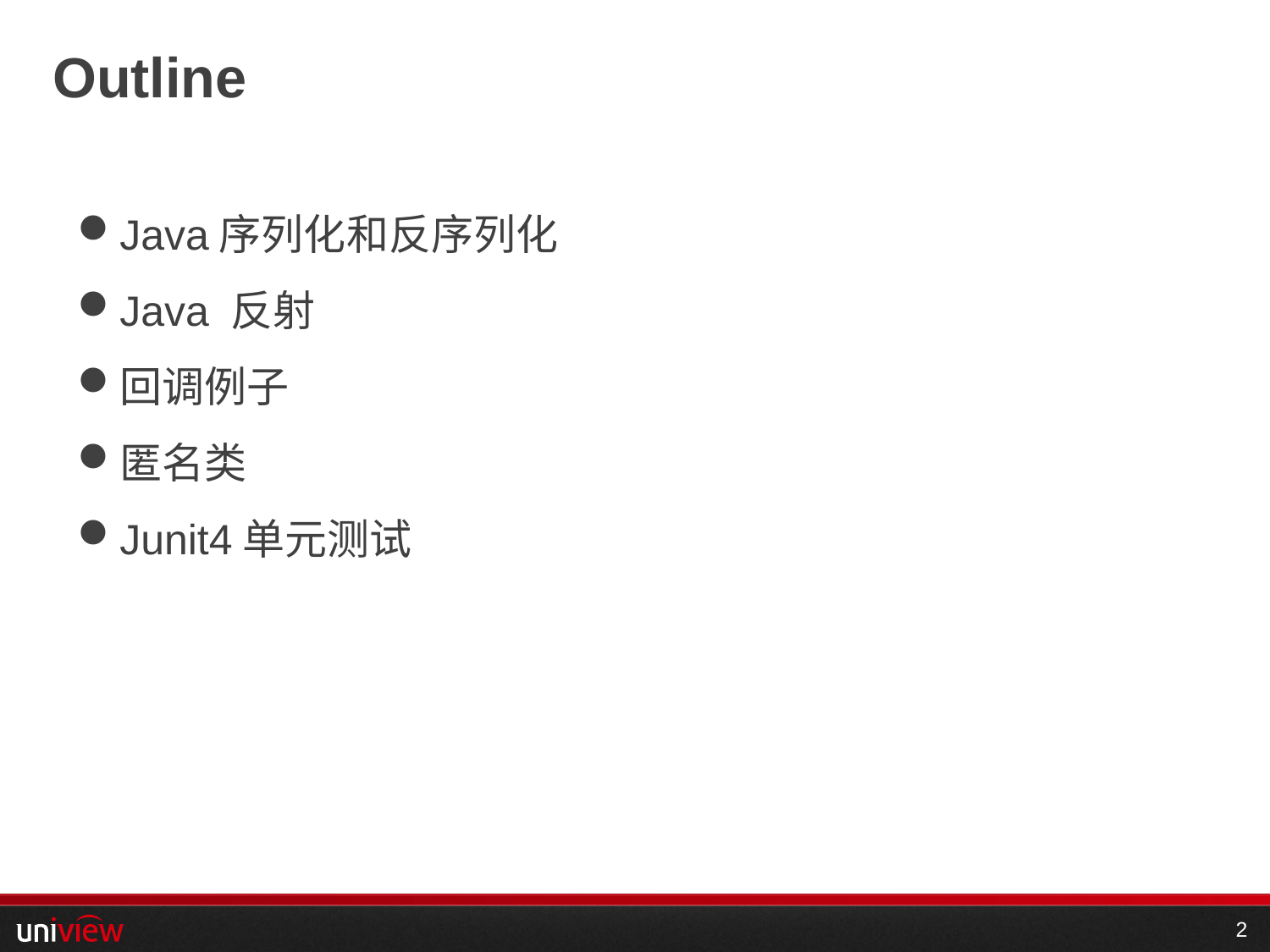

# Outline
Java序列化和反序列化
Java 反射
回调例子
匿名类
Junit4单元测试